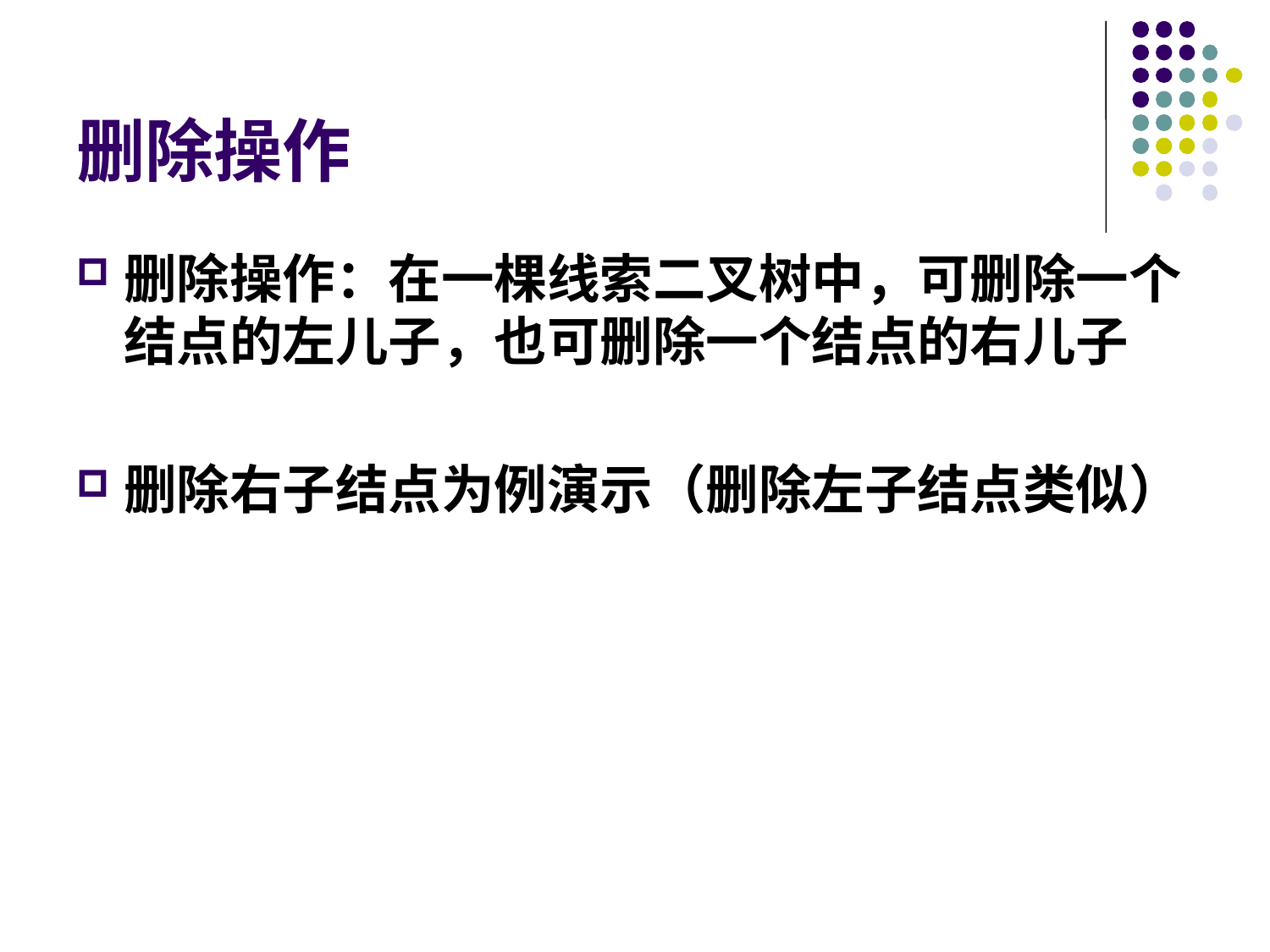

# 删除操作
删除操作：在一棵线索二叉树中，可删除一个结点的左儿子，也可删除一个结点的右儿子

删除右子结点为例演示（删除左子结点类似）